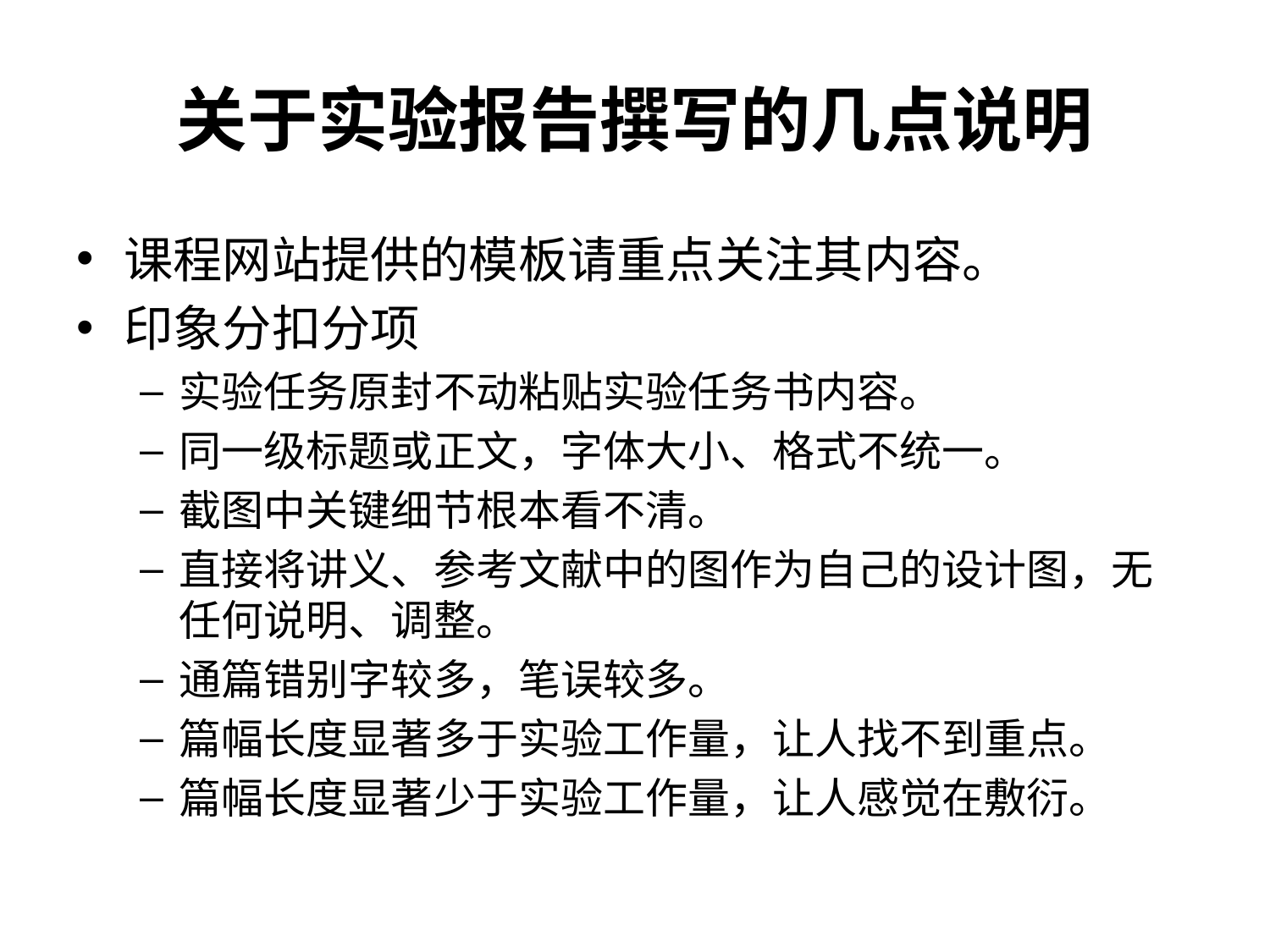

# 关于实验报告撰写的几点说明
课程网站提供的模板请重点关注其内容。
印象分扣分项
实验任务原封不动粘贴实验任务书内容。
同一级标题或正文，字体大小、格式不统一。
截图中关键细节根本看不清。
直接将讲义、参考文献中的图作为自己的设计图，无任何说明、调整。
通篇错别字较多，笔误较多。
篇幅长度显著多于实验工作量，让人找不到重点。
篇幅长度显著少于实验工作量，让人感觉在敷衍。